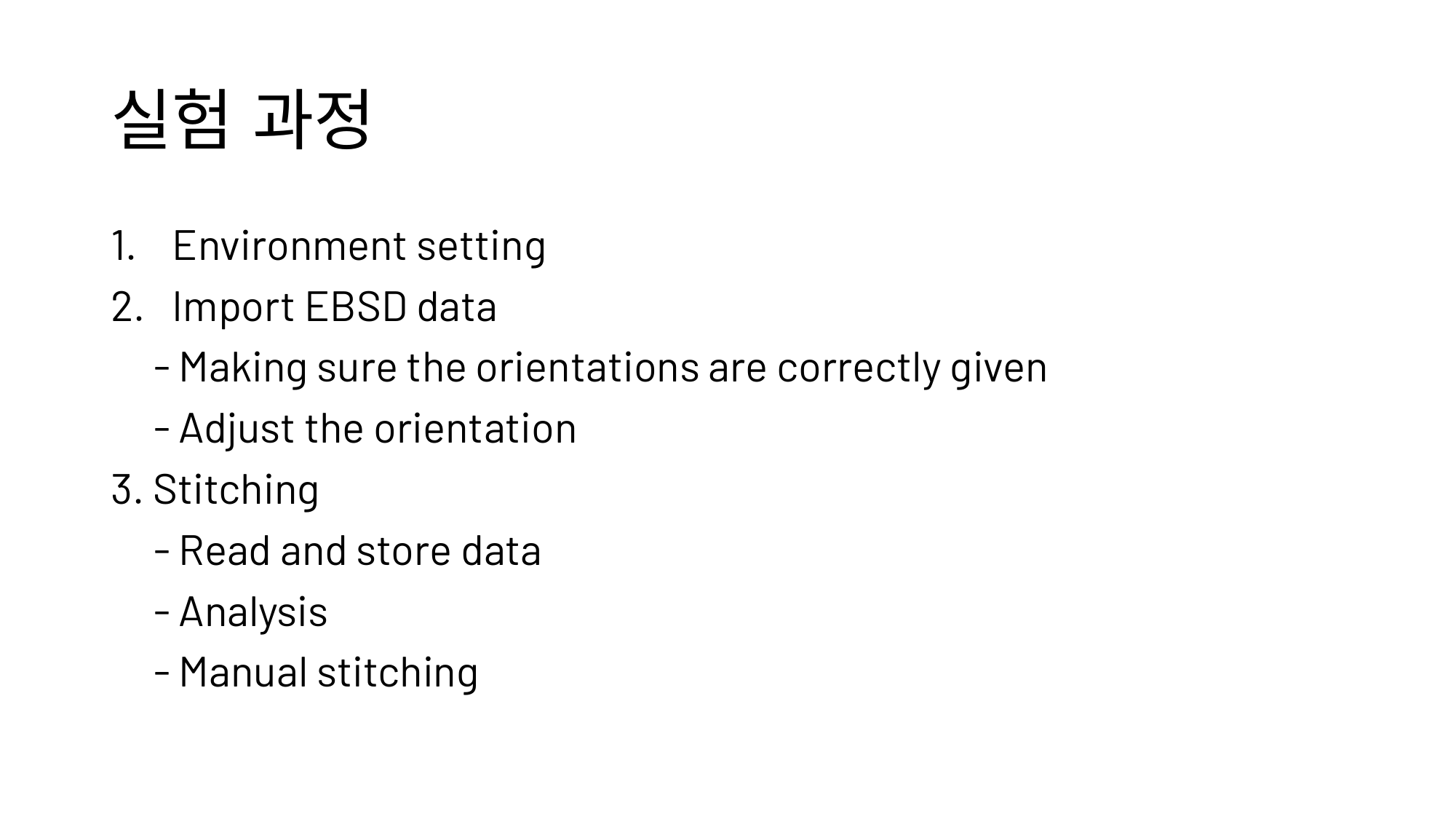

# 실험 과정
Environment setting
Import EBSD data
     - Making sure the orientations are correctly given
     - Adjust the orientation
3. Stitching
     - Read and store data
     - Analysis
     - Manual stitching